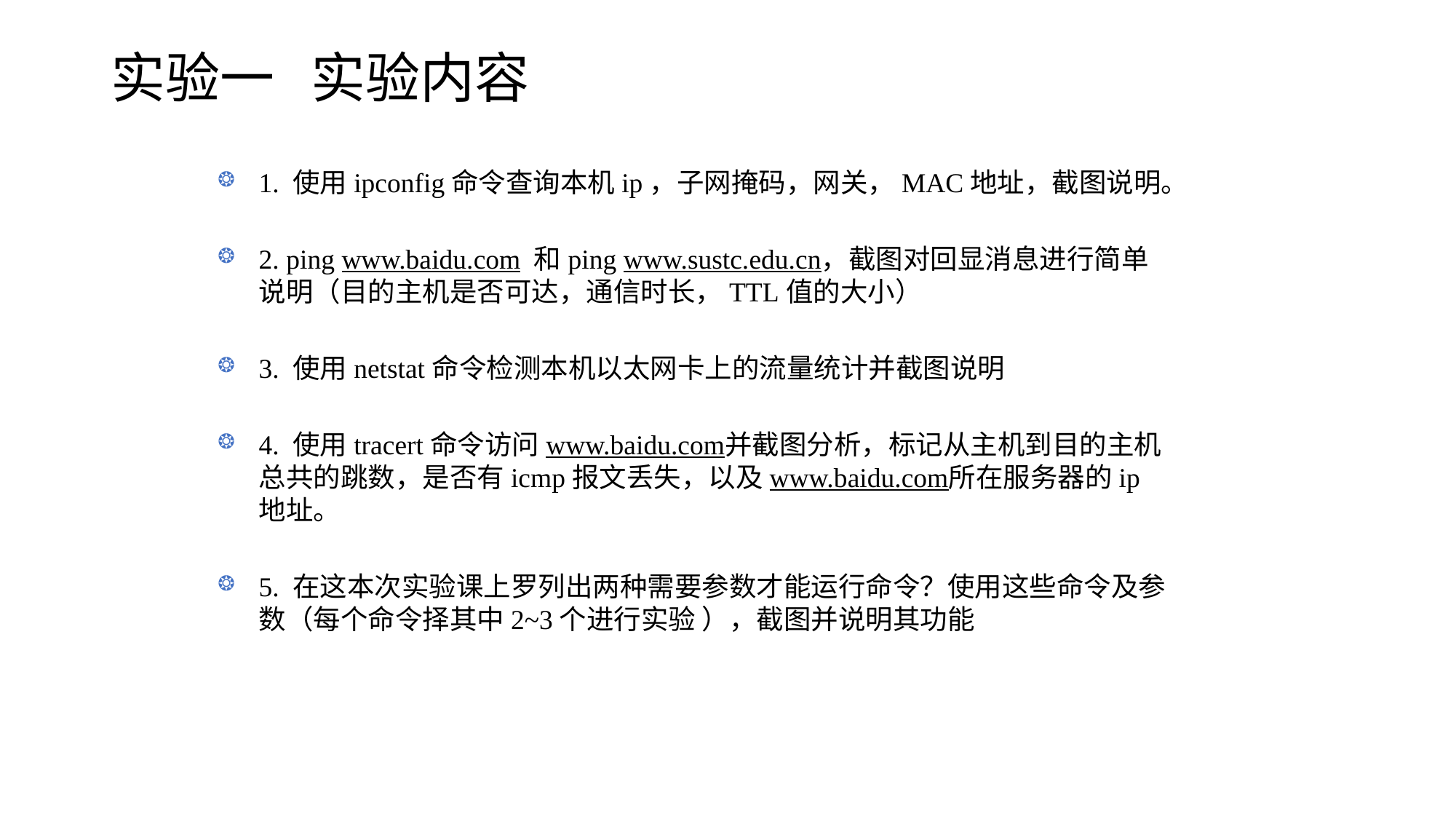

# 实验一   实验内容
1. 使用ipconfig命令查询本机ip，子网掩码，网关，MAC地址，截图说明。

2. ping www.baidu.com 和ping www.sustc.edu.cn，截图对回显消息进行简单说明（目的主机是否可达，通信时长，TTL值的大小）

3. 使用netstat命令检测本机以太网卡上的流量统计并截图说明

4. 使用tracert命令访问www.baidu.com并截图分析，标记从主机到目的主机总共的跳数，是否有icmp报文丢失，以及www.baidu.com所在服务器的ip地址。

5. 在这本次实验课上罗列出两种需要参数才能运行命令？使用这些命令及参数（每个命令择其中2~3个进行实验 ），截图并说明其功能